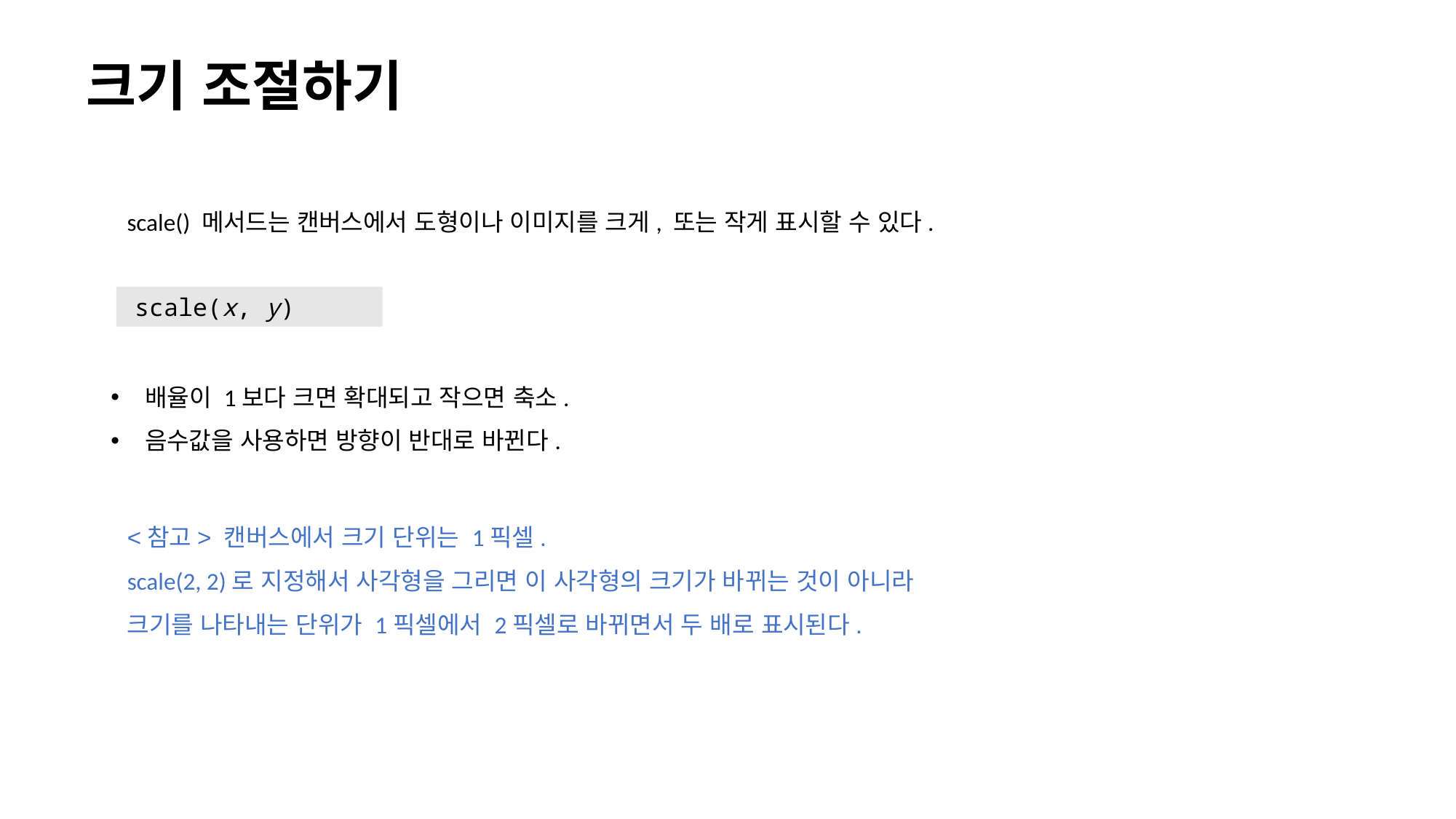

# 크기 조절하기
scale() 메서드는 캔버스에서 도형이나 이미지를 크게, 또는 작게 표시할 수 있다.
scale(x, y)
배율이 1보다 크면 확대되고 작으면 축소.
음수값을 사용하면 방향이 반대로 바뀐다.
<참고> 캔버스에서 크기 단위는 1픽셀.
scale(2, 2)로 지정해서 사각형을 그리면 이 사각형의 크기가 바뀌는 것이 아니라
크기를 나타내는 단위가 1픽셀에서 2픽셀로 바뀌면서 두 배로 표시된다.